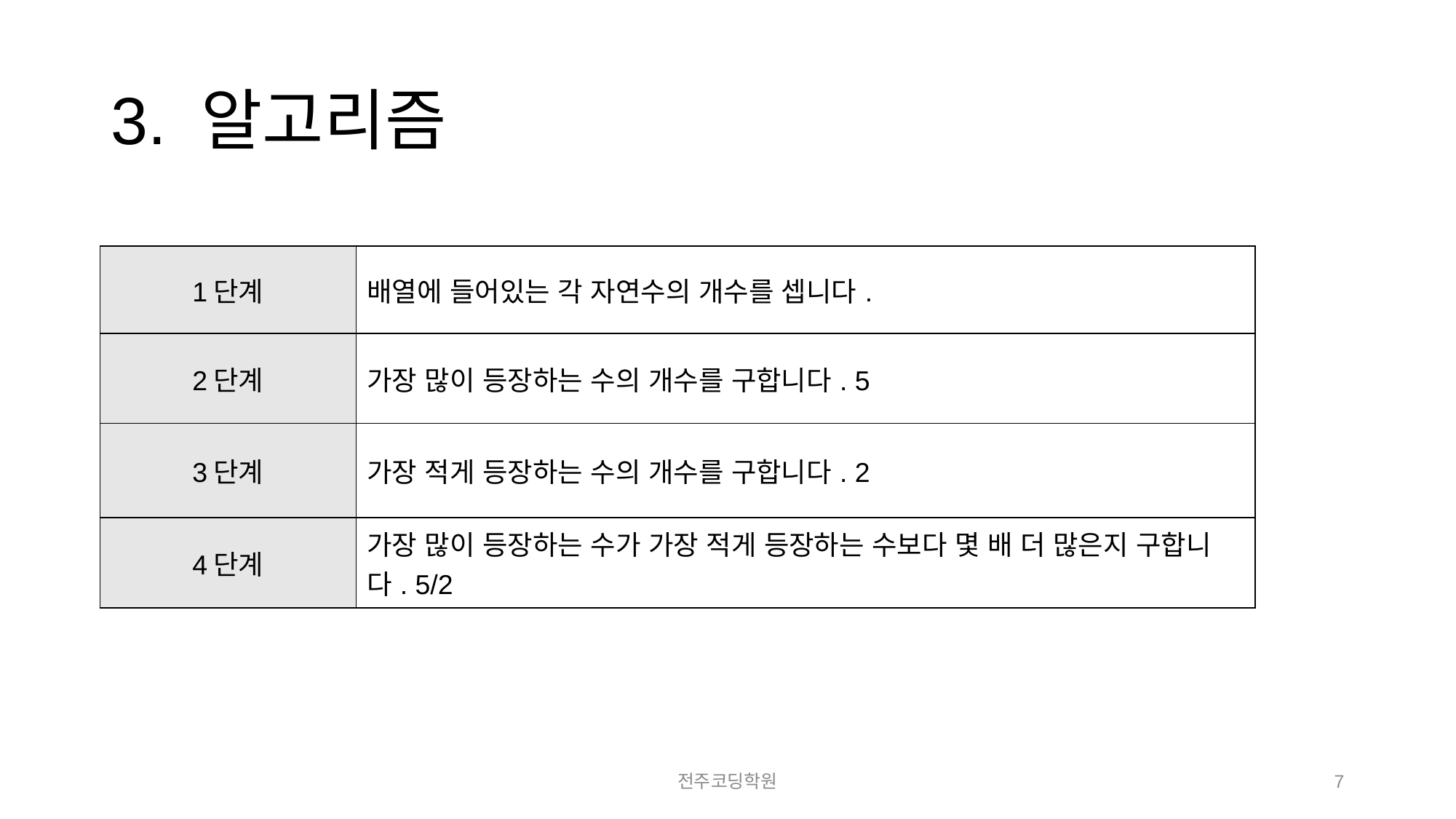

# 3. 알고리즘
| 1단계 | 배열에 들어있는 각 자연수의 개수를 셉니다. |
| --- | --- |
| 2단계 | 가장 많이 등장하는 수의 개수를 구합니다. 5 |
| 3단계 | 가장 적게 등장하는 수의 개수를 구합니다. 2 |
| 4단계 | 가장 많이 등장하는 수가 가장 적게 등장하는 수보다 몇 배 더 많은지 구합니다. 5/2 |
전주코딩학원
7